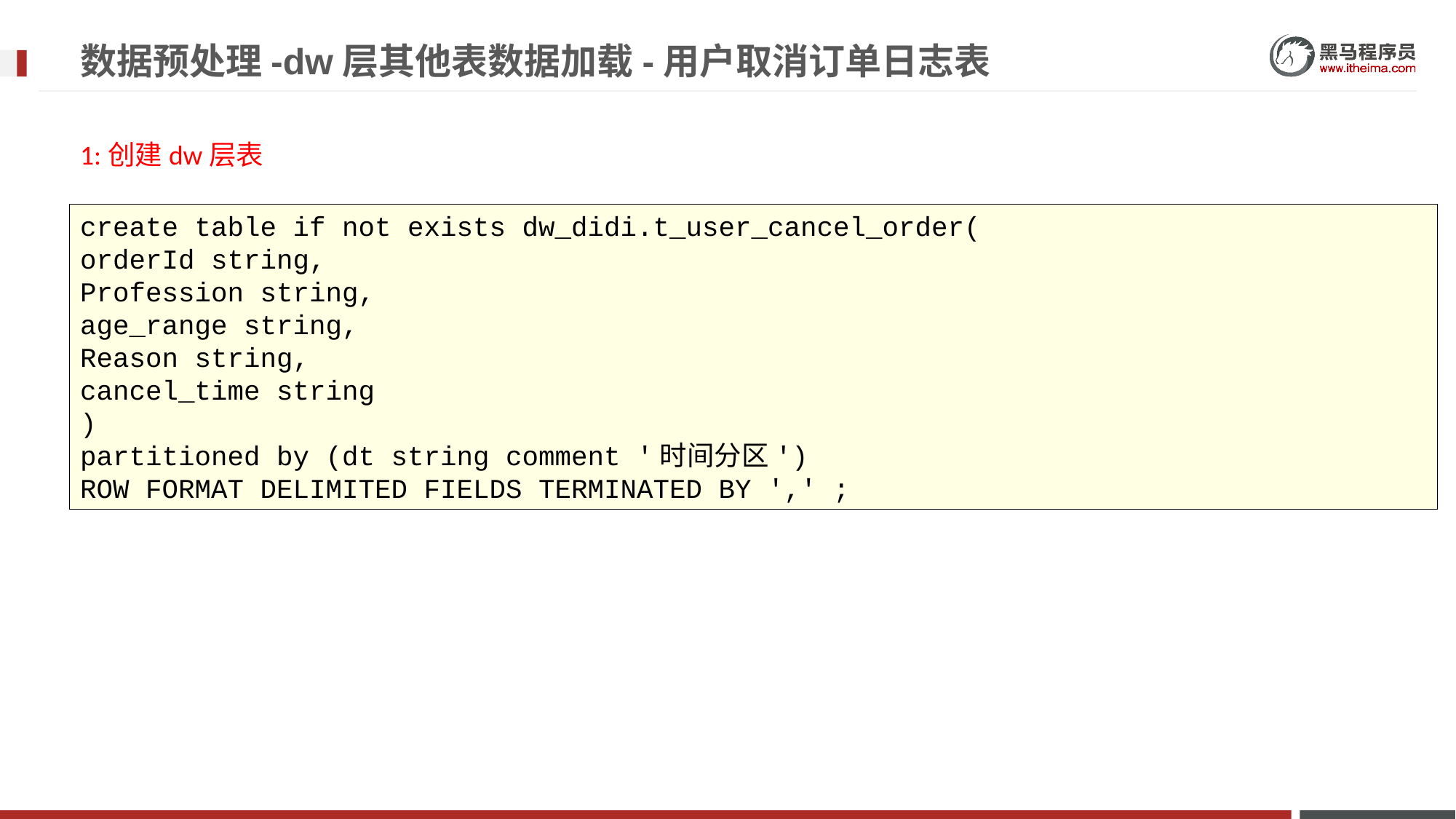

# 数据预处理-dw层其他表数据加载-用户取消订单日志表
1:创建dw层表
create table if not exists dw_didi.t_user_cancel_order(
orderId string,
Profession string,
age_range string,
Reason string,
cancel_time string
)
partitioned by (dt string comment '时间分区')
ROW FORMAT DELIMITED FIELDS TERMINATED BY ',' ;